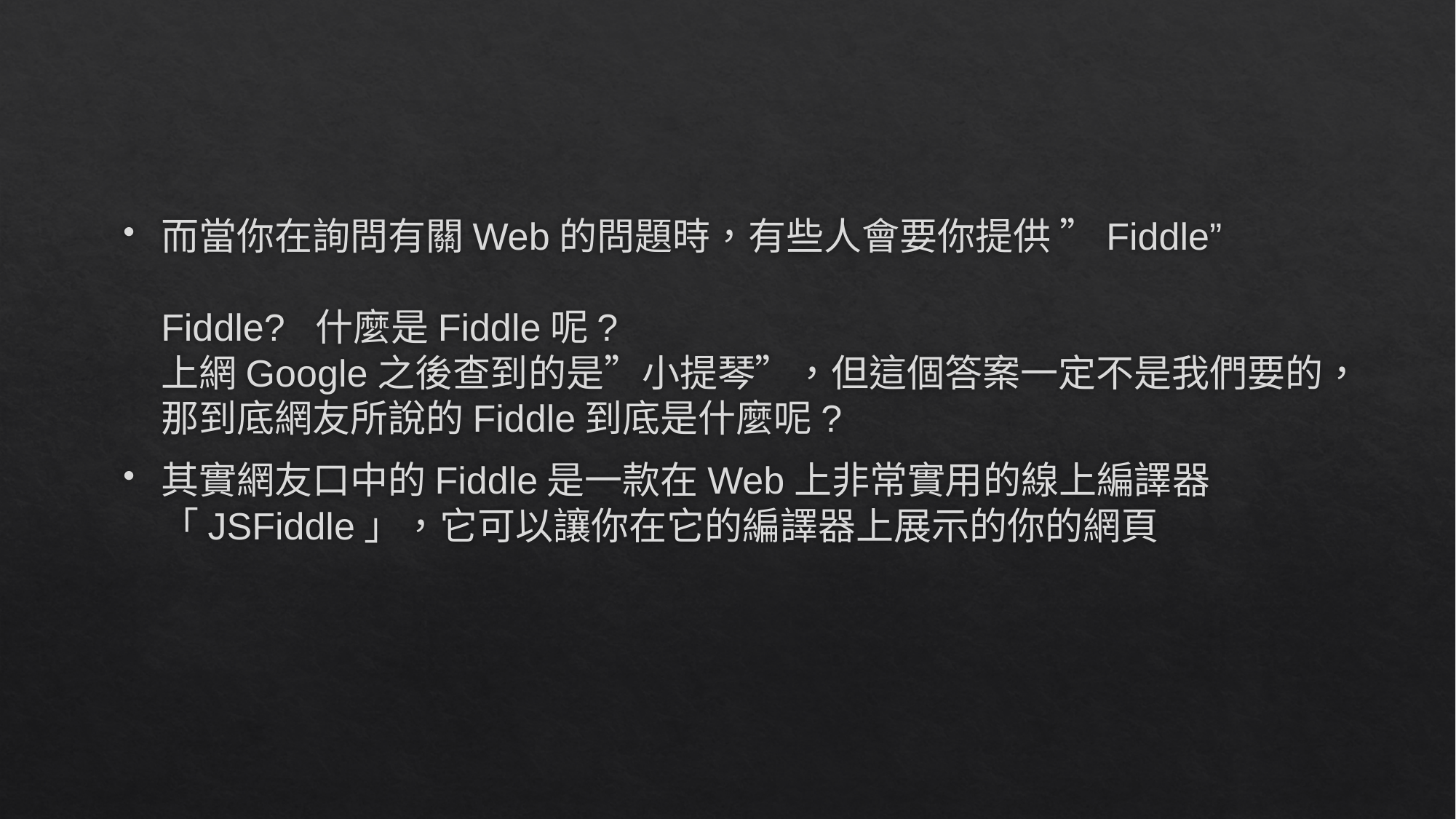

而當你在詢問有關Web的問題時，有些人會要你提供 ”Fiddle”
Fiddle?  什麼是Fiddle呢?
上網Google之後查到的是”小提琴”，但這個答案一定不是我們要的，那到底網友所說的Fiddle到底是什麼呢?
其實網友口中的Fiddle是一款在Web上非常實用的線上編譯器「JSFiddle」，它可以讓你在它的編譯器上展示的你的網頁